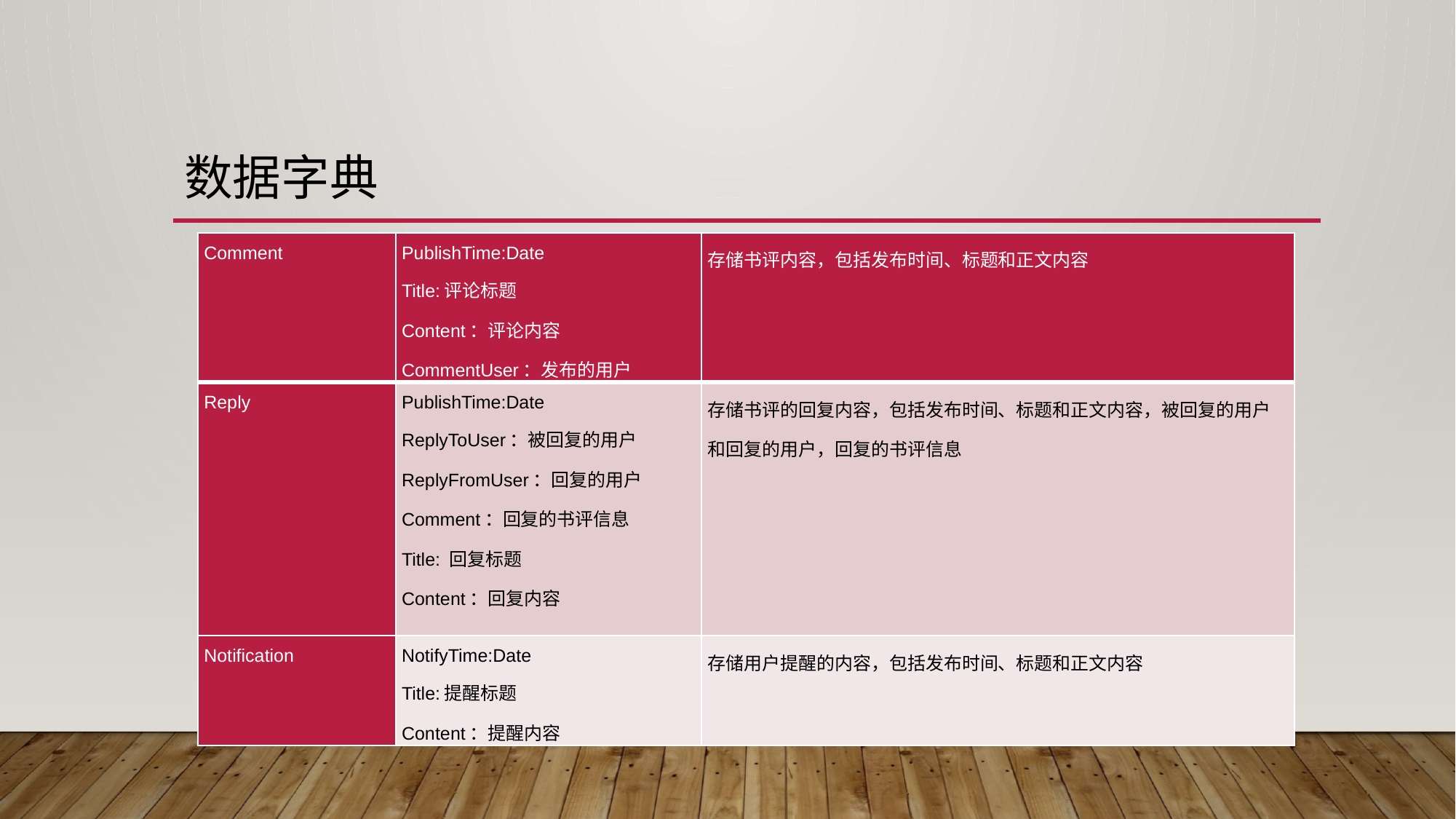

# 数据字典
| Comment | PublishTime:Date Title:评论标题 Content：评论内容 CommentUser：发布的用户 | 存储书评内容，包括发布时间、标题和正文内容 |
| --- | --- | --- |
| Reply | PublishTime:Date ReplyToUser：被回复的用户 ReplyFromUser：回复的用户 Comment：回复的书评信息 Title: 回复标题 Content：回复内容 | 存储书评的回复内容，包括发布时间、标题和正文内容，被回复的用户和回复的用户，回复的书评信息 |
| Notification | NotifyTime:Date Title:提醒标题 Content：提醒内容 | 存储用户提醒的内容，包括发布时间、标题和正文内容 |